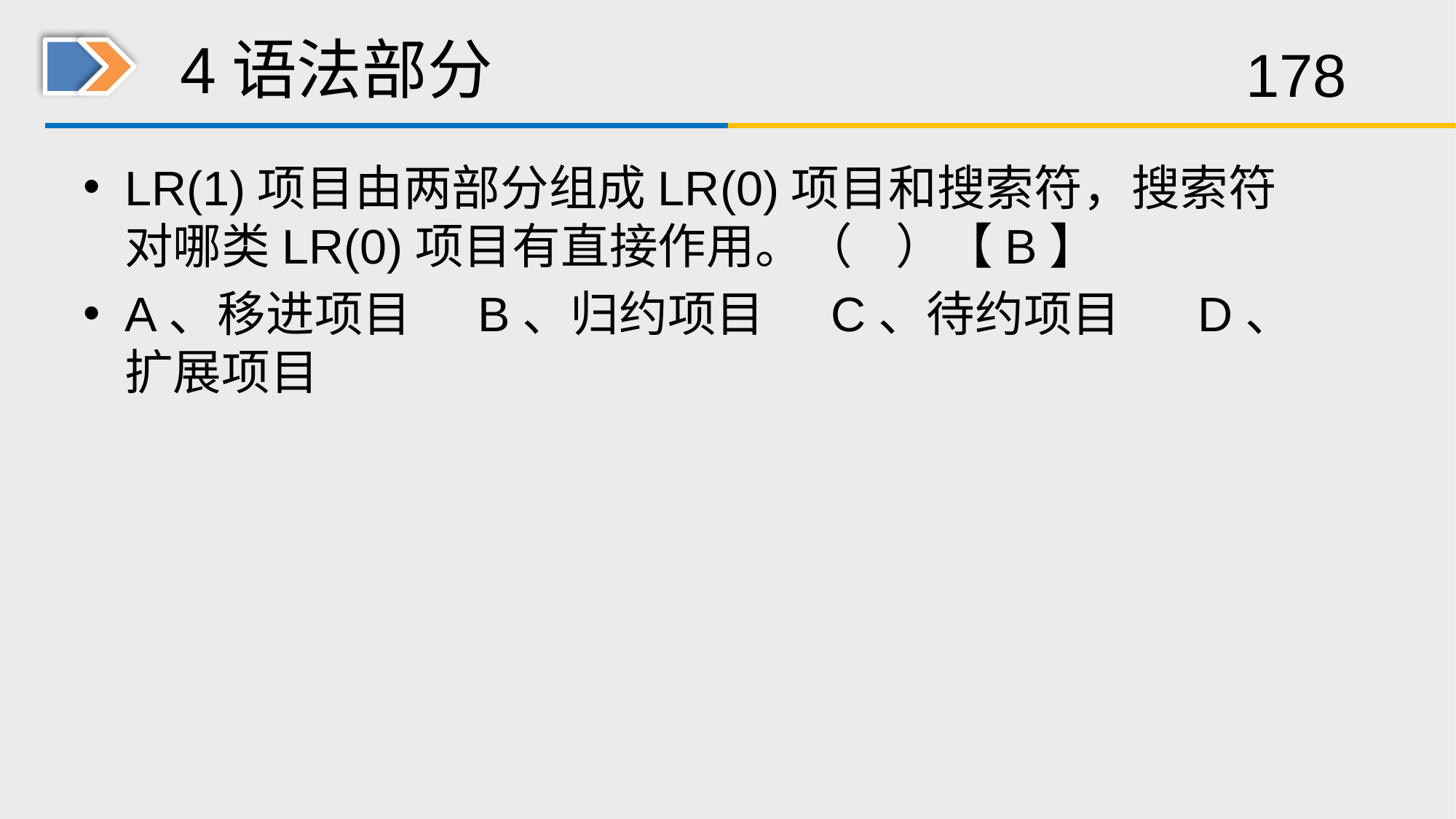

# 4语法部分
178
LR(1)项目由两部分组成LR(0)项目和搜索符，搜索符对哪类LR(0)项目有直接作用。（    ）【B】
A、移进项目     B、归约项目     C、待约项目      D、扩展项目